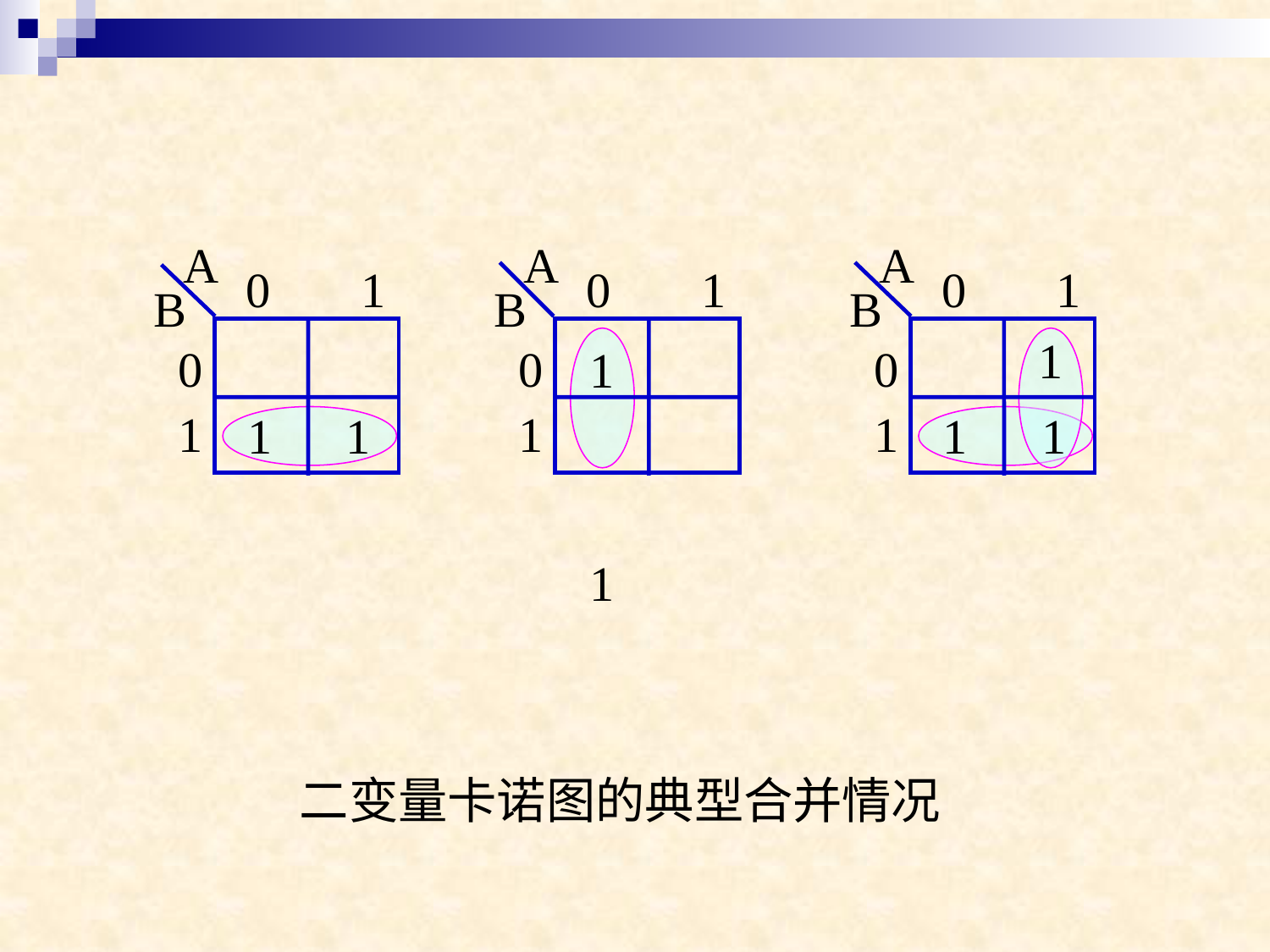

A
 0	1

B

01

1      1

A
 0	1

B

1      1
01

A
 0	1

B

1
01

1      1

二变量卡诺图的典型合并情况